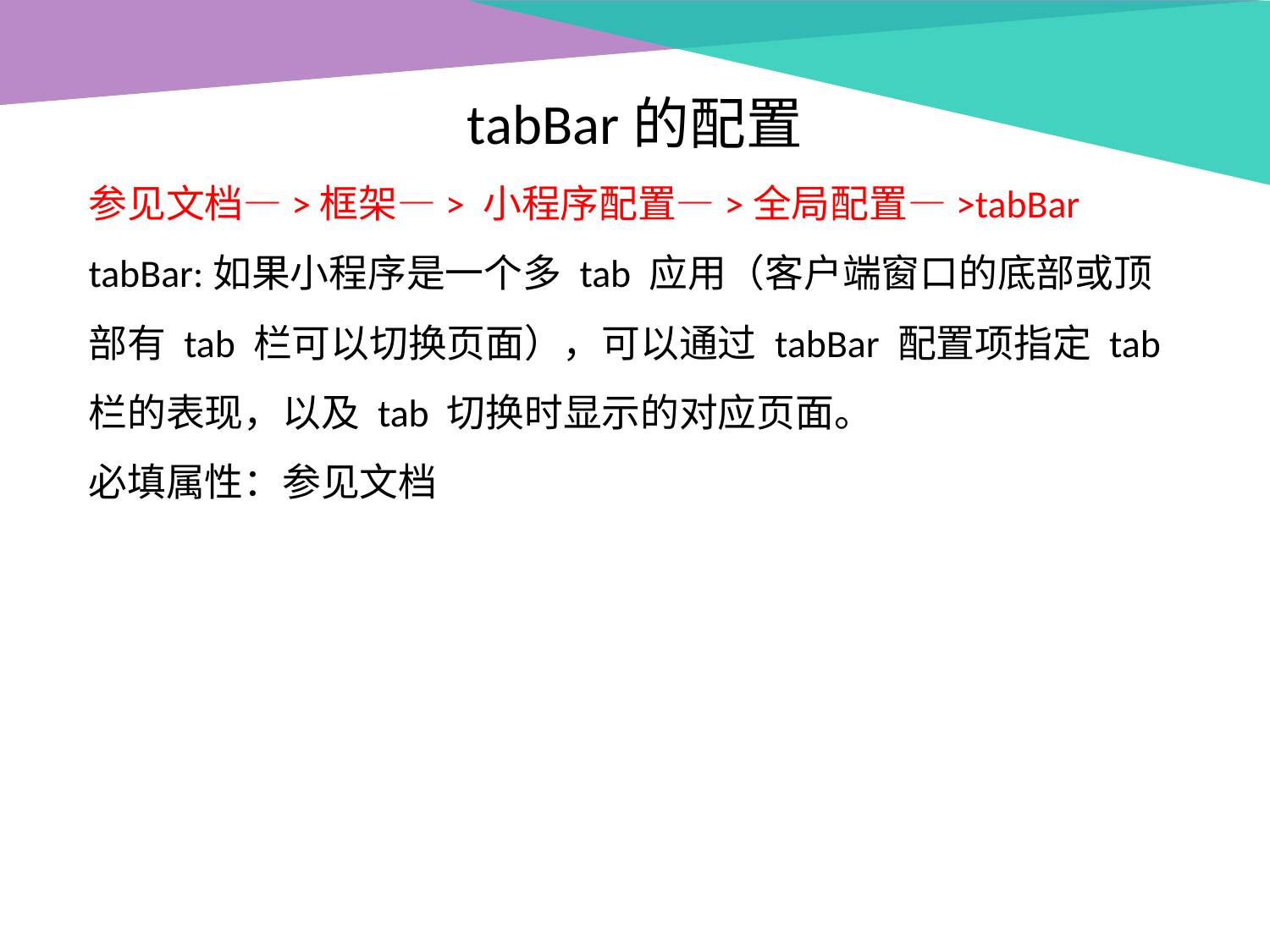

tabBar的配置
参见文档—>框架—> 小程序配置—>全局配置—>tabBar
tabBar:如果小程序是一个多 tab 应用（客户端窗口的底部或顶部有 tab 栏可以切换页面），可以通过 tabBar 配置项指定 tab 栏的表现，以及 tab 切换时显示的对应页面。
必填属性：参见文档